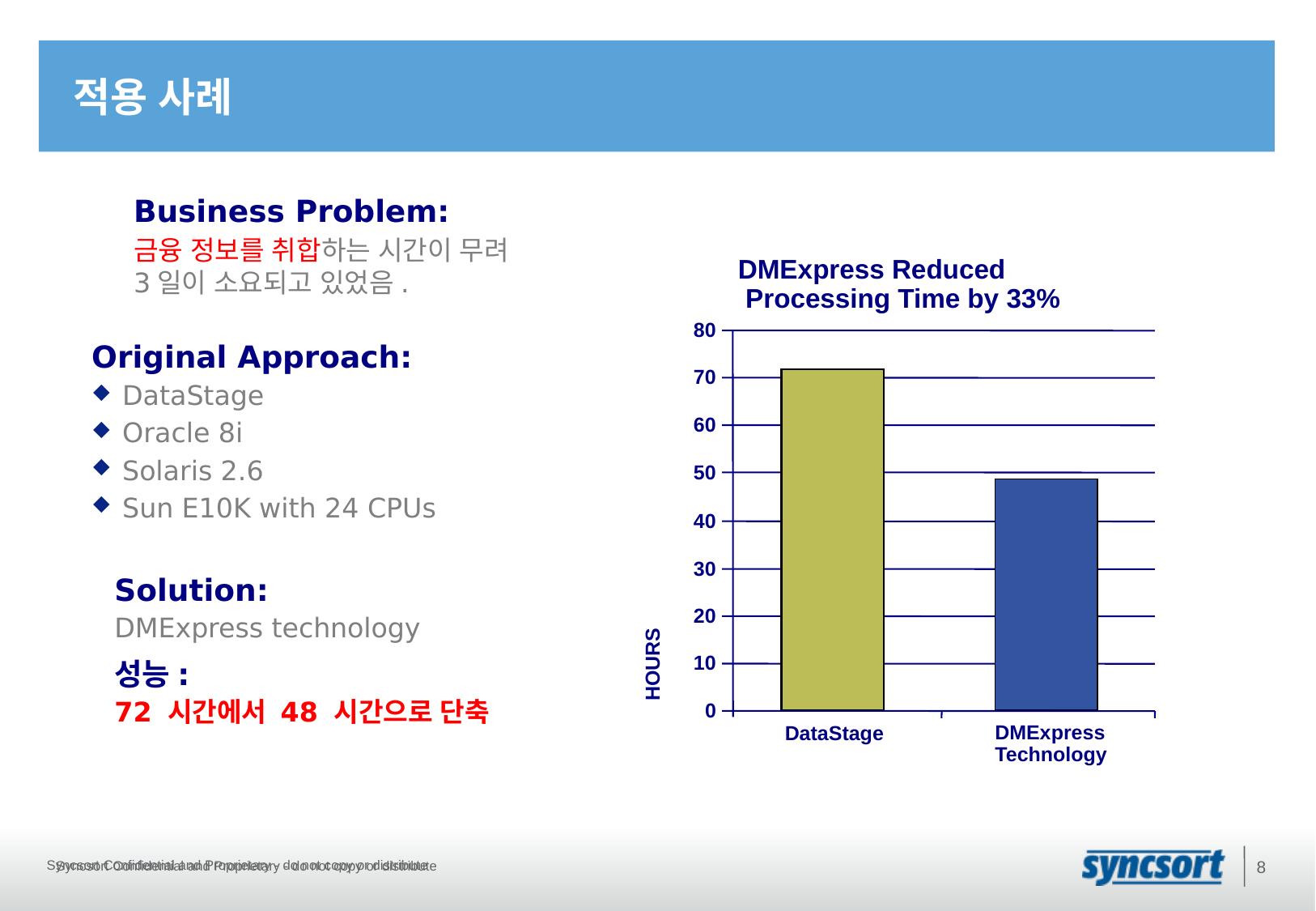

# 적용 사례
Business Problem:
금융 정보를 취합하는 시간이 무려
3일이 소요되고 있었음.
DMExpress Reduced
 Processing Time by 33%
80
70
60
50
40
30
20
10
0
HOURS

Original Approach:
DataStage
Oracle 8i
Solaris 2.6
Sun E10K with 24 CPUs

Solution:
DMExpress technology
성능:
72 시간에서 48 시간으로 단축

DataStage
DMExpress Technology
Syncsort Confidential and Proprietary - do not copy or distribute
8
Syncsort Confidential and Proprietary - do not copy or distribute